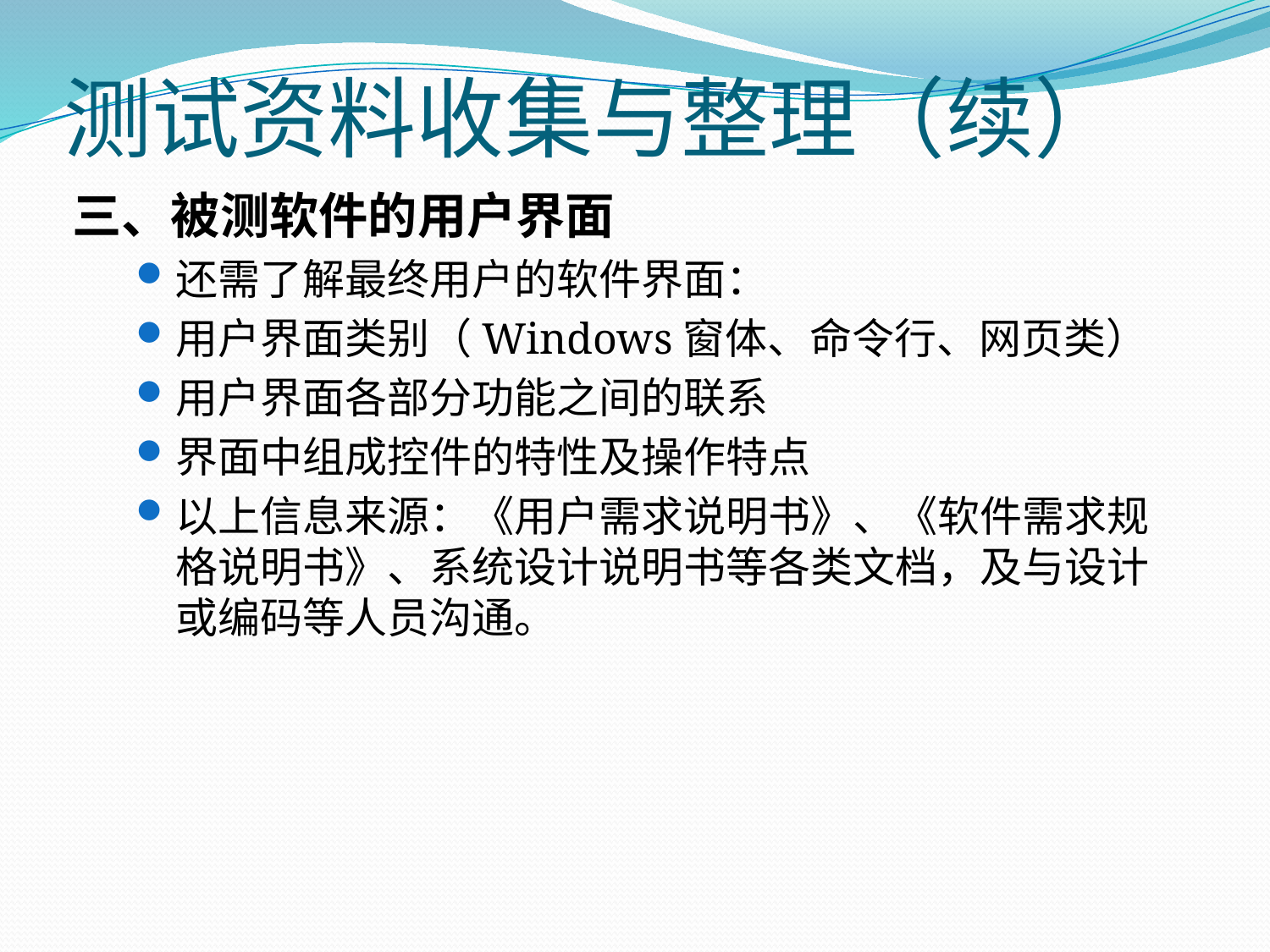

# 测试资料收集与整理（续）
三、被测软件的用户界面
还需了解最终用户的软件界面：
用户界面类别（Windows窗体、命令行、网页类）
用户界面各部分功能之间的联系
界面中组成控件的特性及操作特点
以上信息来源：《用户需求说明书》、《软件需求规格说明书》、系统设计说明书等各类文档，及与设计或编码等人员沟通。